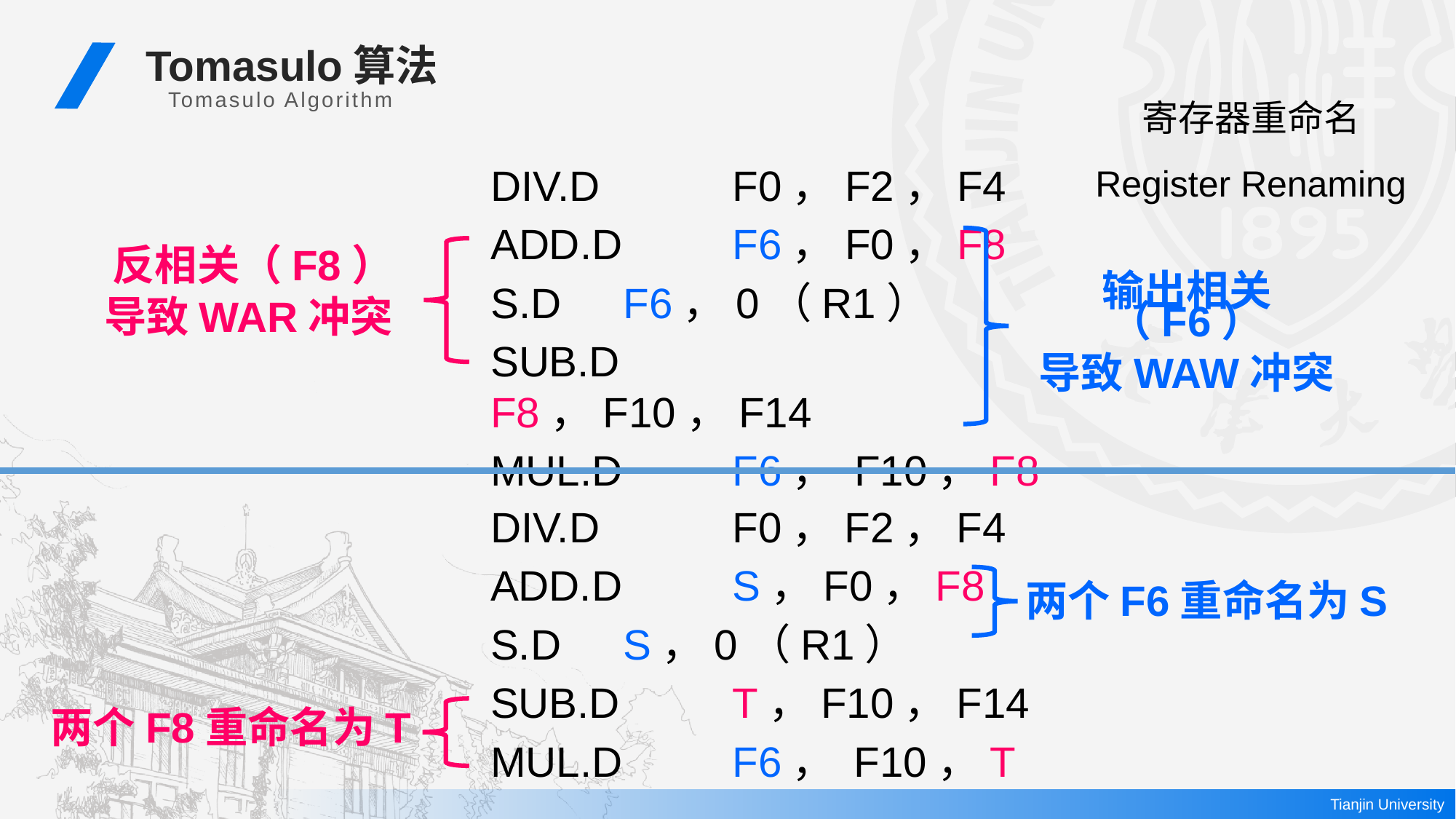

Tomasulo算法
Tomasulo Algorithm
寄存器重命名
Register Renaming
DIV.D	  F0，F2，F4
ADD.D	  F6，F0，F8
S.D	  F6，0（R1）
SUB.D	  F8，F10，F14
MUL.D	  F6， F10，F8

反相关（F8）
导致WAR冲突
输出相关（F6）
导致WAW冲突
DIV.D	  F0，F2，F4
ADD.D	  S，F0，F8
S.D	  S，0（R1）
SUB.D	  T，F10，F14
MUL.D	  F6， F10，T

两个F6重命名为S

两个F8重命名为T